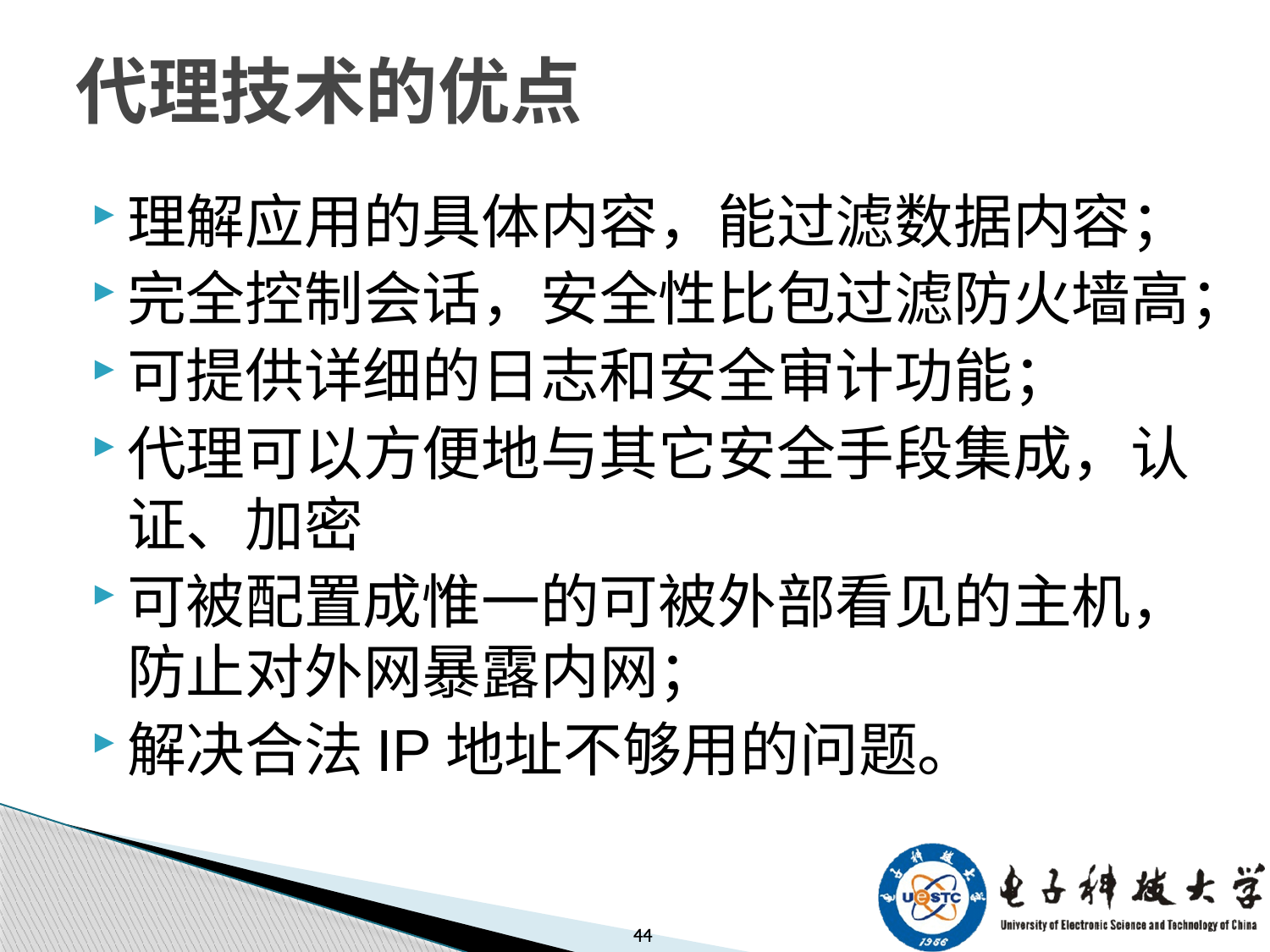

# 代理技术的优点

理解应用的具体内容，能过滤数据内容；
完全控制会话，安全性比包过滤防火墙高；
可提供详细的日志和安全审计功能；
代理可以方便地与其它安全手段集成，认证、加密
可被配置成惟一的可被外部看见的主机，防止对外网暴露内网；
解决合法IP地址不够用的问题。
44